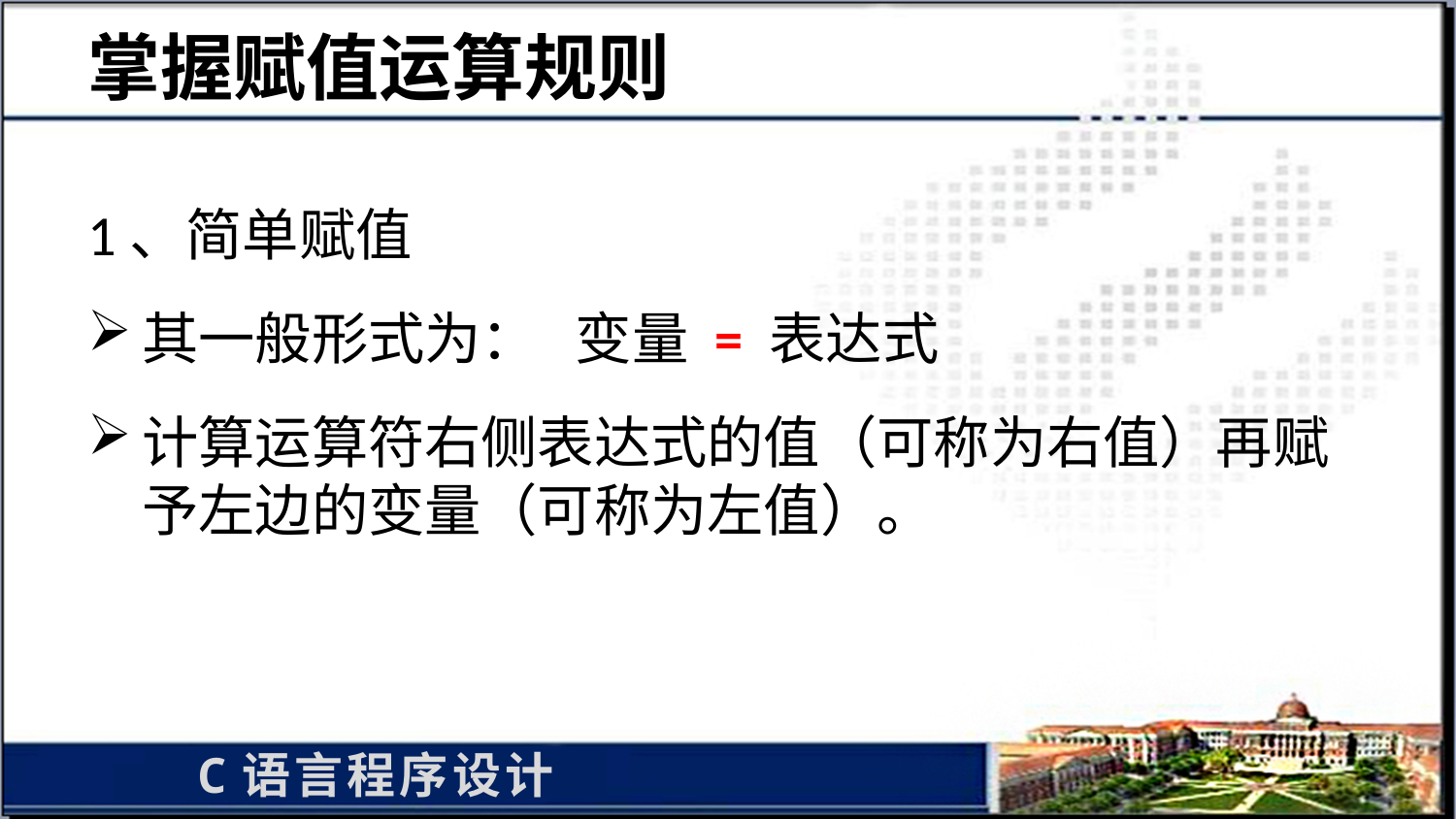

# 掌握赋值运算规则
1、简单赋值
其一般形式为：   变量 = 表达式
计算运算符右侧表达式的值（可称为右值）再赋予左边的变量（可称为左值）。